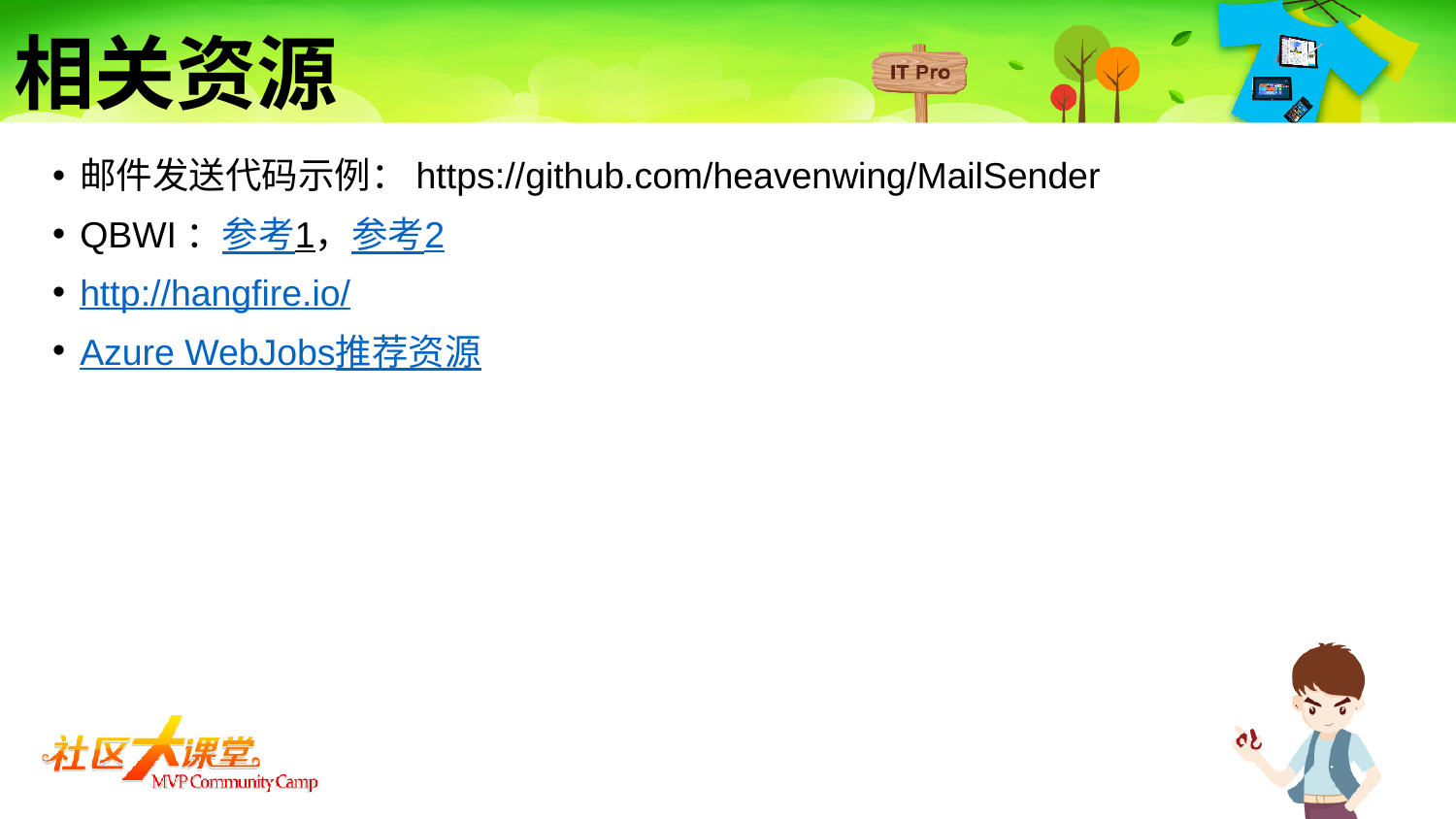

# 相关资源
邮件发送代码示例：https://github.com/heavenwing/MailSender
QBWI：参考1，参考2
http://hangfire.io/
Azure WebJobs推荐资源